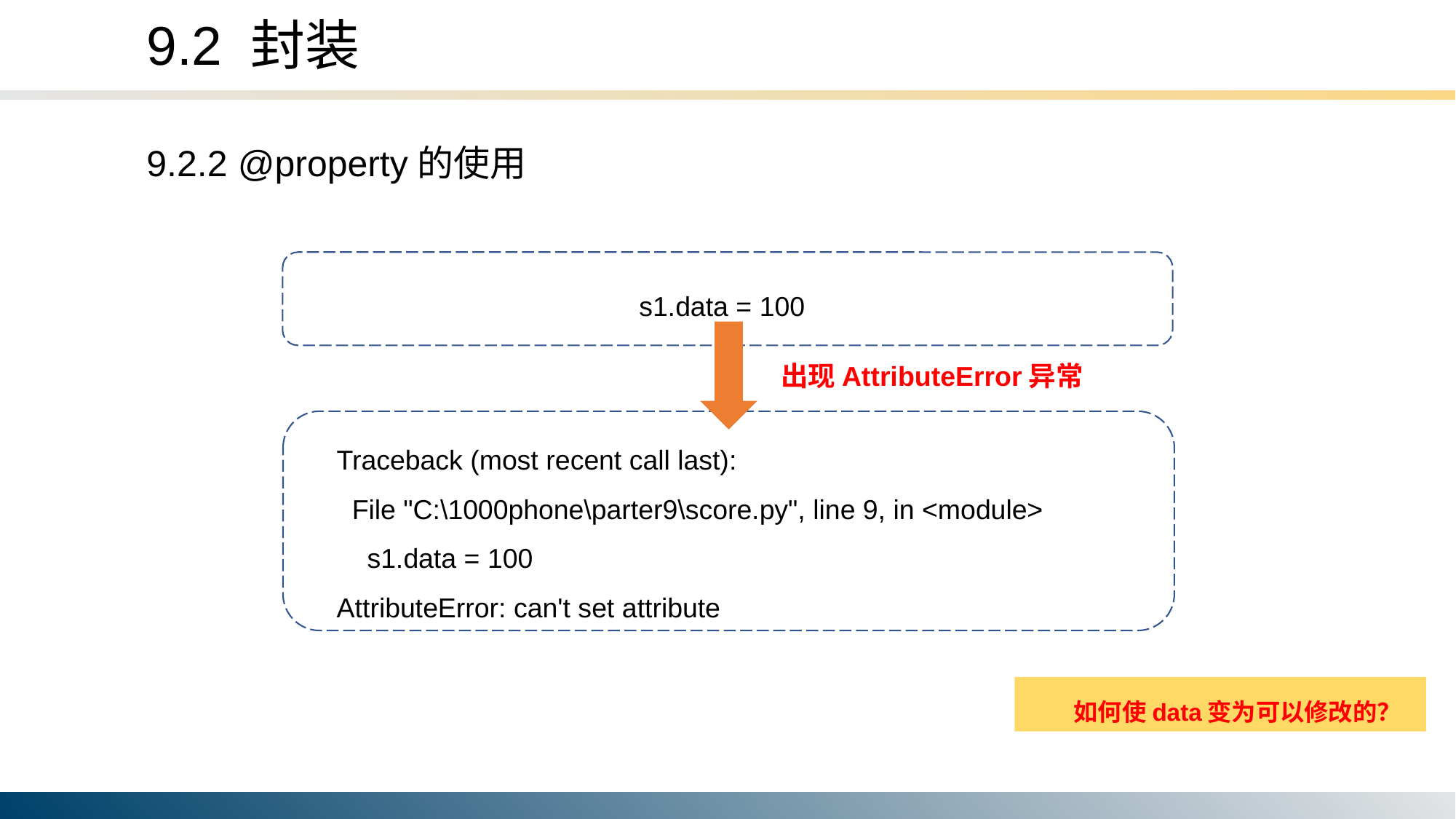

9.2 封装
9.2.2 @property的使用

s1.data = 100

出现AttributeError异常

Traceback (most recent call last):
  File "C:\1000phone\parter9\score.py", line 9, in <module>
    s1.data = 100
AttributeError: can't set attribute
如何使data变为可以修改的？